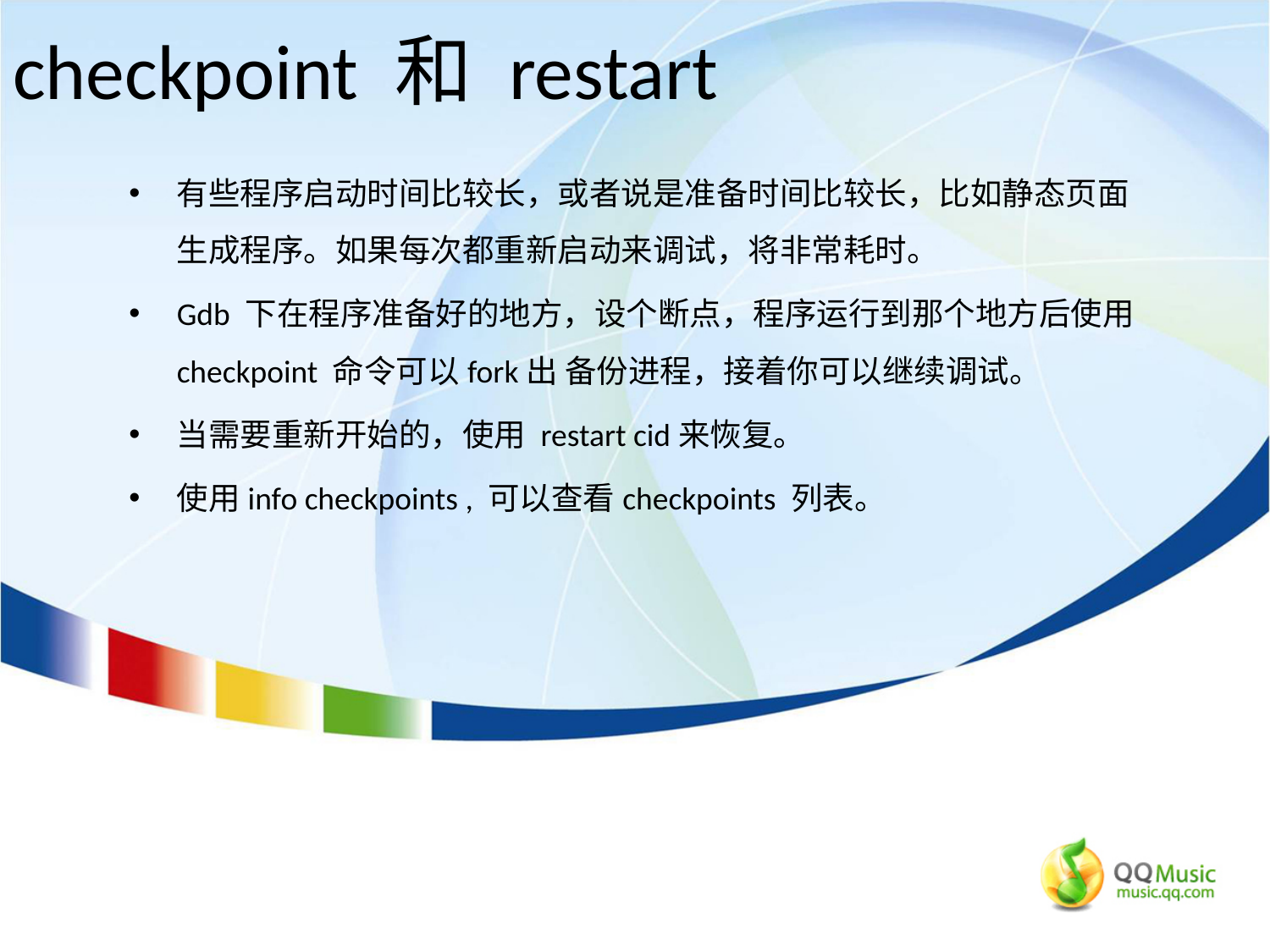

checkpoint 和 restart
有些程序启动时间比较长，或者说是准备时间比较长，比如静态页面生成程序。如果每次都重新启动来调试，将非常耗时。
Gdb 下在程序准备好的地方，设个断点，程序运行到那个地方后使用checkpoint 命令可以fork出 备份进程，接着你可以继续调试。
当需要重新开始的，使用 restart cid来恢复。
使用info checkpoints , 可以查看checkpoints 列表。